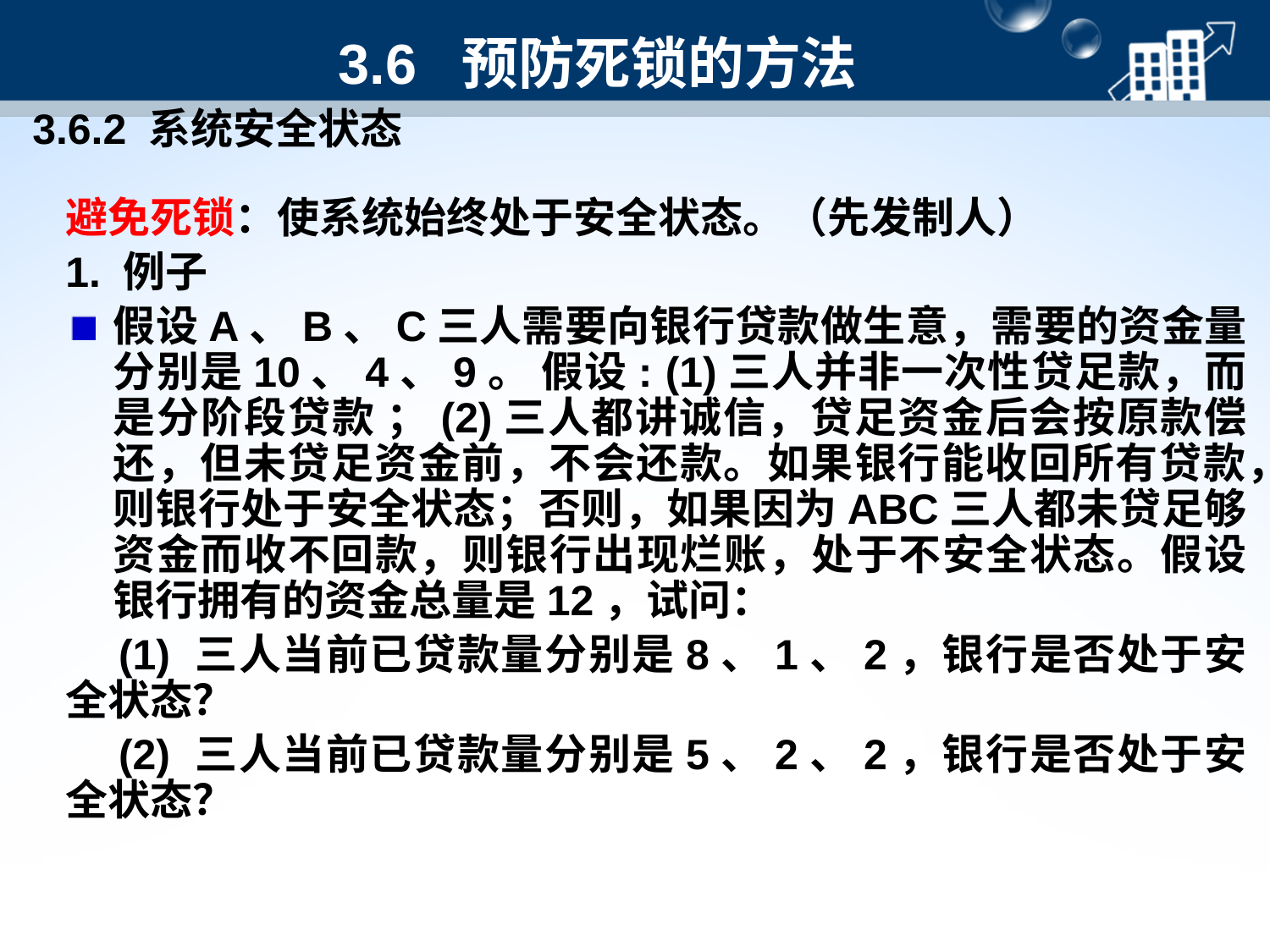

3.6  预防死锁的方法
3.6.2 系统安全状态
避免死锁：使系统始终处于安全状态。（先发制人）
1. 例子
假设A、B、C三人需要向银行贷款做生意，需要的资金量分别是10、4、9。 假设: (1)三人并非一次性贷足款，而是分阶段贷款 ；(2)三人都讲诚信，贷足资金后会按原款偿还，但未贷足资金前，不会还款。如果银行能收回所有贷款，则银行处于安全状态；否则，如果因为ABC三人都未贷足够资金而收不回款，则银行出现烂账，处于不安全状态。假设银行拥有的资金总量是12，试问：
    (1) 三人当前已贷款量分别是8、1、2，银行是否处于安全状态？
    (2) 三人当前已贷款量分别是5、2、2，银行是否处于安全状态？